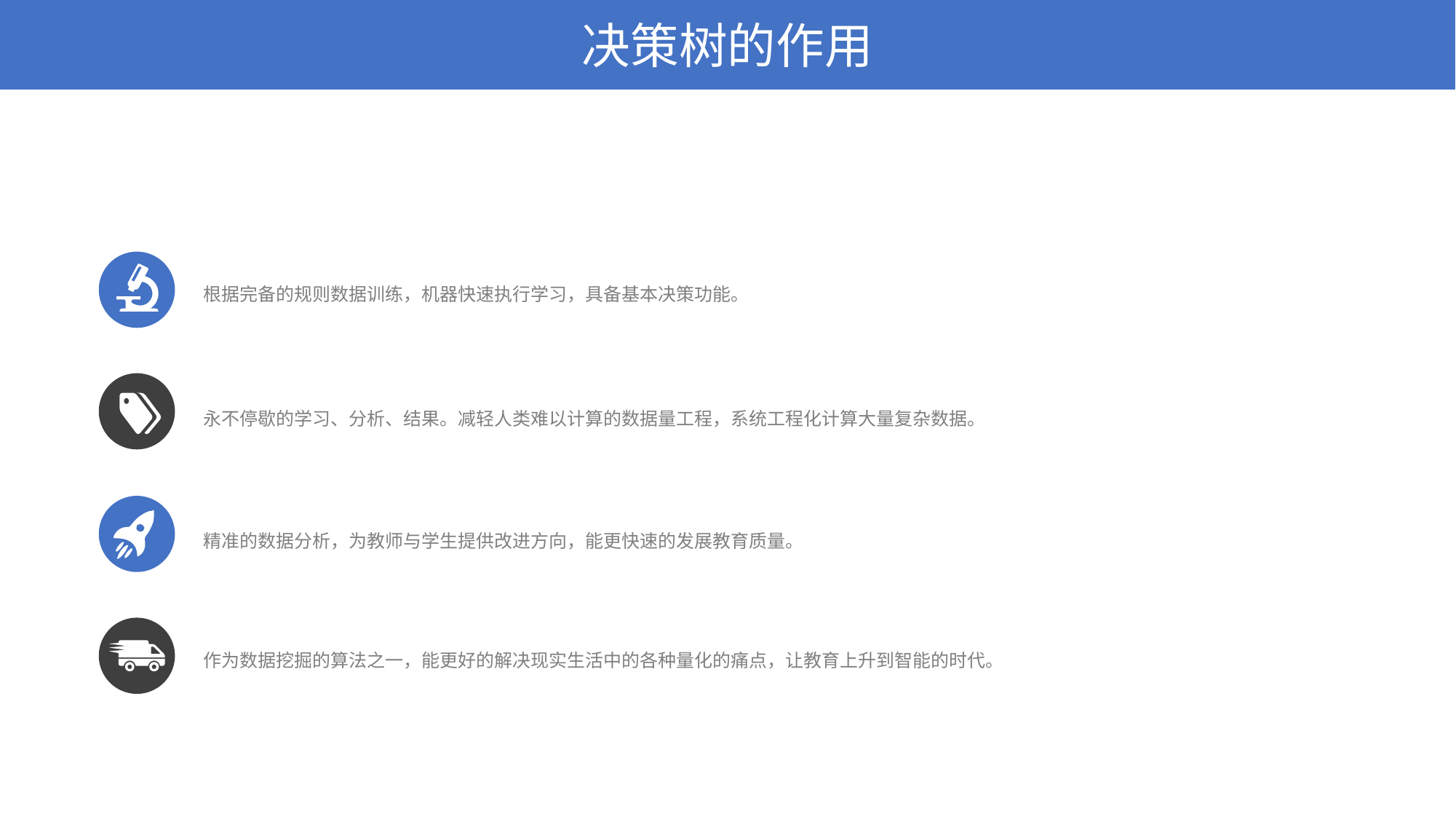

决策树的作用

根据完备的规则数据训练，机器快速执行学习，具备基本决策功能。

永不停歇的学习、分析、结果。减轻人类难以计算的数据量工程，系统工程化计算大量复杂数据。

精准的数据分析，为教师与学生提供改进方向，能更快速的发展教育质量。

作为数据挖掘的算法之一，能更好的解决现实生活中的各种量化的痛点，让教育上升到智能的时代。